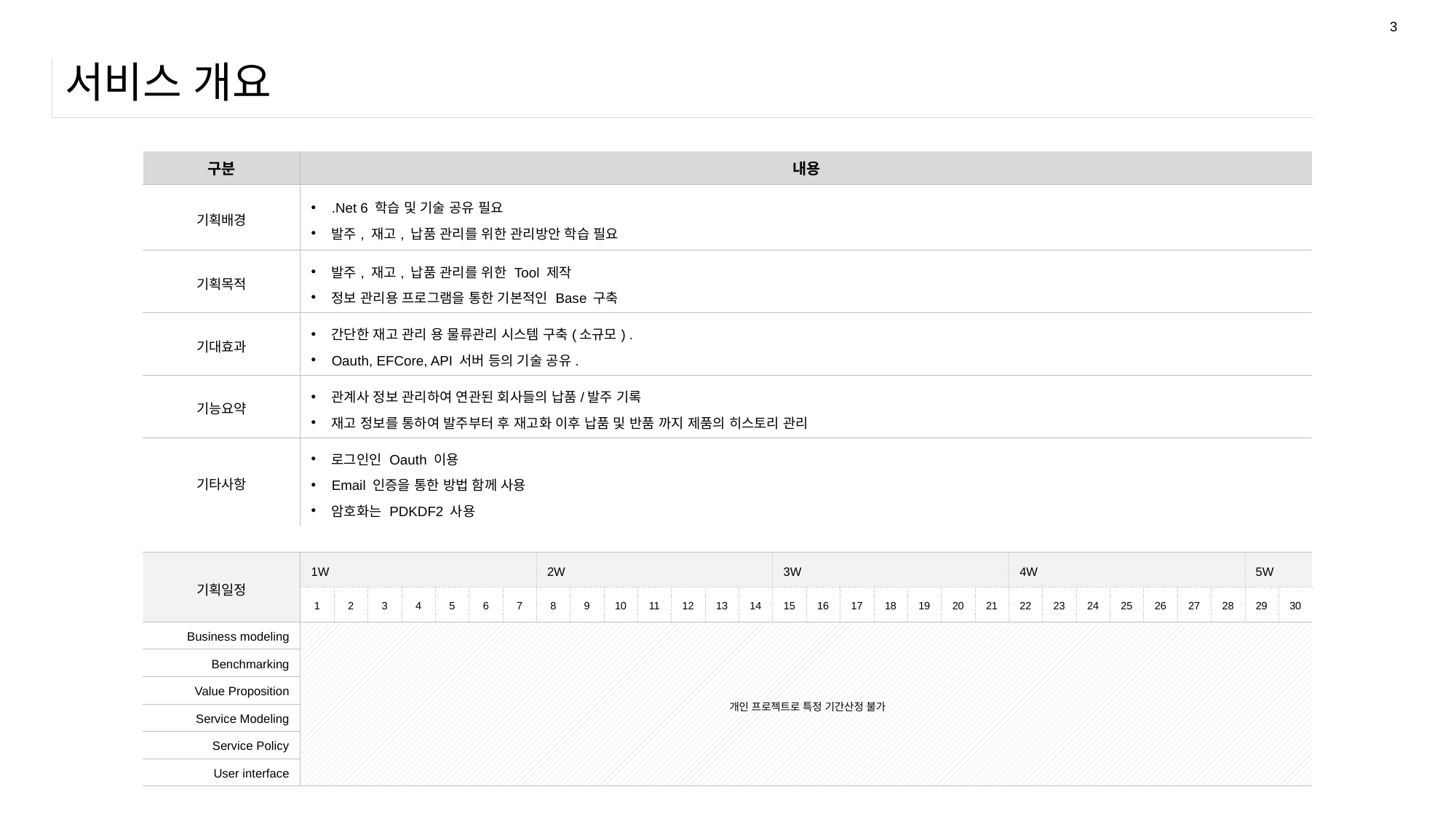

3
# 서비스 개요
| 구분 | 내용 |  |  |  |  |  |  |  |  |  |  |  |  |  |  |  |  |  |  |  |  |  |  |  |  |  |  |  |  |  |
| --- | --- | --- | --- | --- | --- | --- | --- | --- | --- | --- | --- | --- | --- | --- | --- | --- | --- | --- | --- | --- | --- | --- | --- | --- | --- | --- | --- | --- | --- | --- |
| 기획배경 | .Net 6 학습 및 기술 공유 필요 발주, 재고, 납품 관리를 위한 관리방안 학습 필요 |  |  |  |  |  |  |  |  |  |  |  |  |  |  |  |  |  |  |  |  |  |  |  |  |  |  |  |  |  |
| 기획목적 | 발주, 재고, 납품 관리를 위한 Tool 제작 정보 관리용 프로그램을 통한 기본적인 Base 구축 |  |  |  |  |  |  |  |  |  |  |  |  |  |  |  |  |  |  |  |  |  |  |  |  |  |  |  |  |  |
| 기대효과 | 간단한 재고 관리 용 물류관리 시스템 구축(소규모) . Oauth, EFCore, API 서버 등의 기술 공유. |  |  |  |  |  |  |  |  |  |  |  |  |  |  |  |  |  |  |  |  |  |  |  |  |  |  |  |  |  |
| 기능요약 | 관계사 정보 관리하여 연관된 회사들의 납품/발주 기록 재고 정보를 통하여 발주부터 후 재고화 이후 납품 및 반품 까지 제품의 히스토리 관리 |  |  |  |  |  |  |  |  |  |  |  |  |  |  |  |  |  |  |  |  |  |  |  |  |  |  |  |  |  |
| 기타사항 | 로그인인 Oauth 이용 Email 인증을 통한 방법 함께 사용 암호화는 PDKDF2 사용 |  |  |  |  |  |  |  |  |  |  |  |  |  |  |  |  |  |  |  |  |  |  |  |  |  |  |  |  |  |
|  |  |  |  |  |  |  |  |  |  |  |  |  |  |  |  |  |  |  |  |  |  |  |  |  |  |  |  |  |  |  |
| 기획일정 | 1W |  |  |  |  |  |  | 2W |  |  |  |  |  |  | 3W |  |  |  |  |  |  | 4W |  |  |  |  |  |  | 5W |  |
|  | 1 | 2 | 3 | 4 | 5 | 6 | 7 | 8 | 9 | 10 | 11 | 12 | 13 | 14 | 15 | 16 | 17 | 18 | 19 | 20 | 21 | 22 | 23 | 24 | 25 | 26 | 27 | 28 | 29 | 30 |
| Business modeling | 개인 프로젝트로 특정 기간산정 불가 |  |  |  |  |  |  |  |  |  |  |  |  |  |  |  |  |  |  |  |  |  |  |  |  |  |  |  |  |  |
| Benchmarking |  |  |  |  |  |  |  |  |  |  |  |  |  |  |  |  |  |  |  |  |  |  |  |  |  |  |  |  |  |  |
| Value Proposition |  |  |  |  |  |  |  |  |  |  |  |  |  |  |  |  |  |  |  |  |  |  |  |  |  |  |  |  |  |  |
| Service Modeling |  |  |  |  |  |  |  |  |  |  |  |  |  |  |  |  |  |  |  |  |  |  |  |  |  |  |  |  |  |  |
| Service Policy |  |  |  |  |  |  |  |  |  |  |  |  |  |  |  |  |  |  |  |  |  |  |  |  |  |  |  |  |  |  |
| User interface |  |  |  |  |  |  |  |  |  |  |  |  |  |  |  |  |  |  |  |  |  |  |  |  |  |  |  |  |  |  |